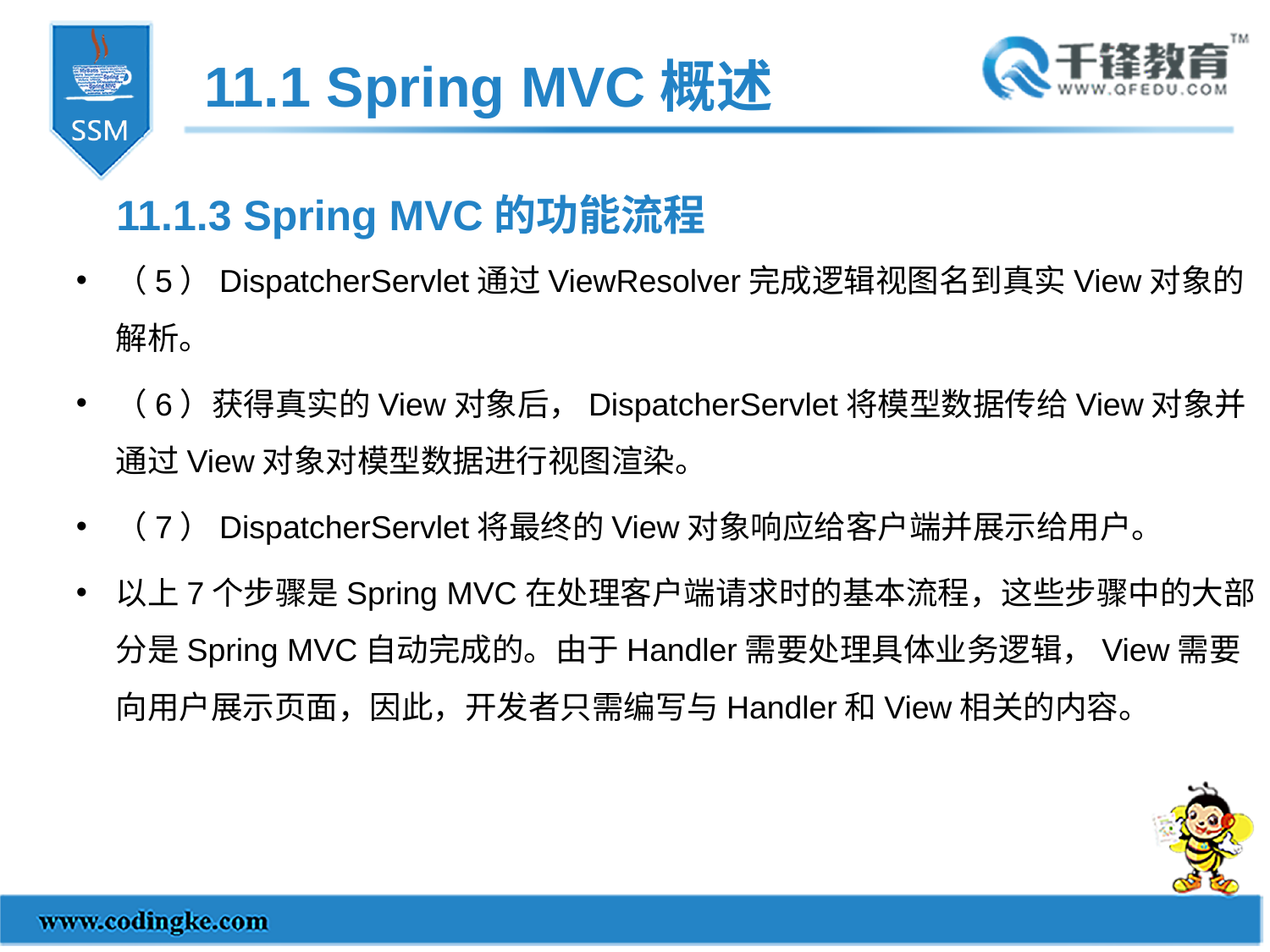

11.1 Spring MVC概述
11.1.3 Spring MVC的功能流程
（5）DispatcherServlet通过ViewResolver完成逻辑视图名到真实View对象的解析。
（6）获得真实的View对象后，DispatcherServlet将模型数据传给View对象并通过View对象对模型数据进行视图渲染。
（7）DispatcherServlet将最终的View对象响应给客户端并展示给用户。
以上7个步骤是Spring MVC在处理客户端请求时的基本流程，这些步骤中的大部分是Spring MVC自动完成的。由于Handler需要处理具体业务逻辑，View需要向用户展示页面，因此，开发者只需编写与Handler和View相关的内容。